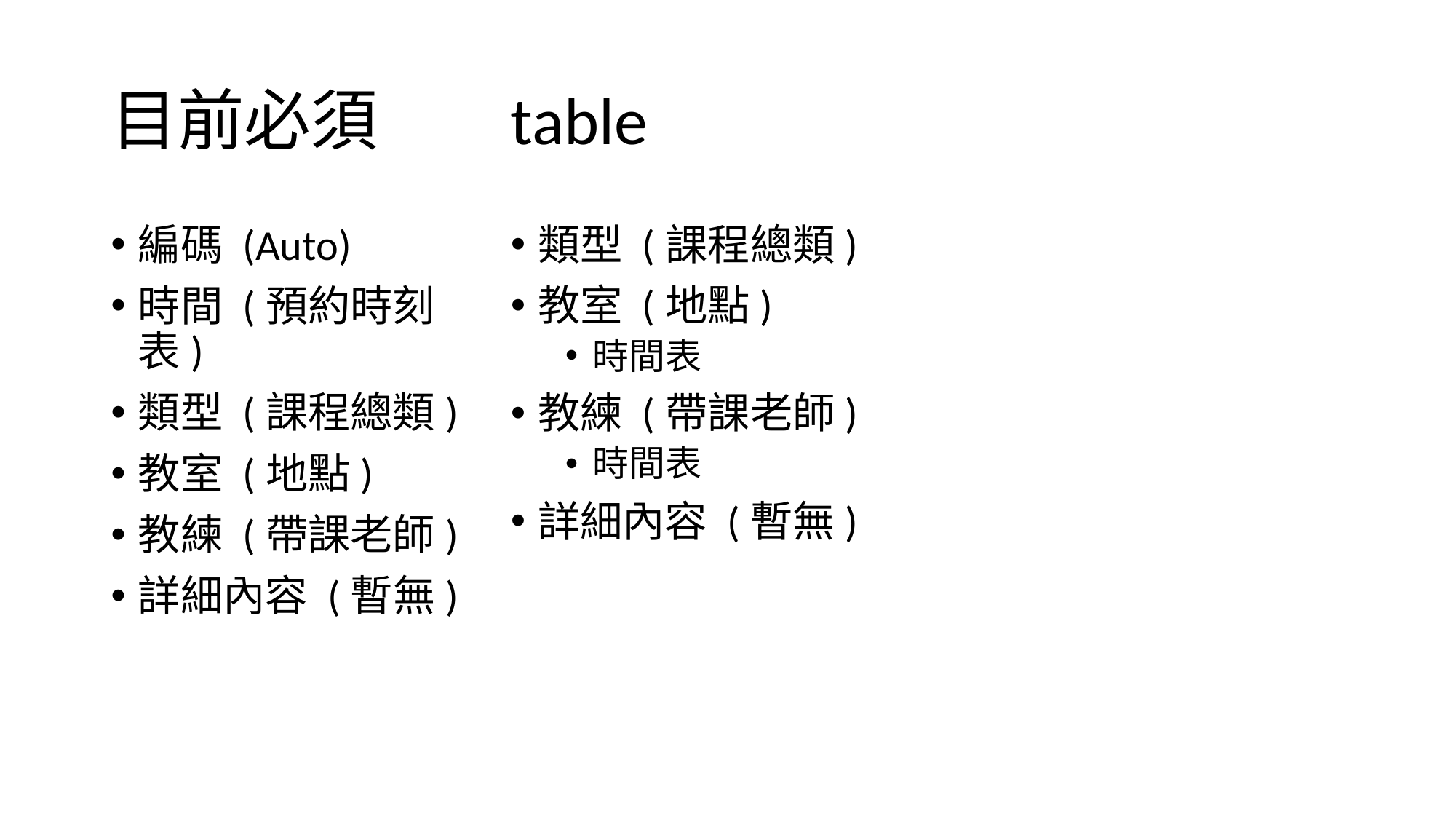

# 目前必須
table
編碼 (Auto)
時間 (預約時刻表)
類型 (課程總類)
教室 (地點)
教練 (帶課老師)
詳細內容 (暫無)

類型 (課程總類)
教室 (地點)
時間表
教練 (帶課老師)
時間表
詳細內容 (暫無)